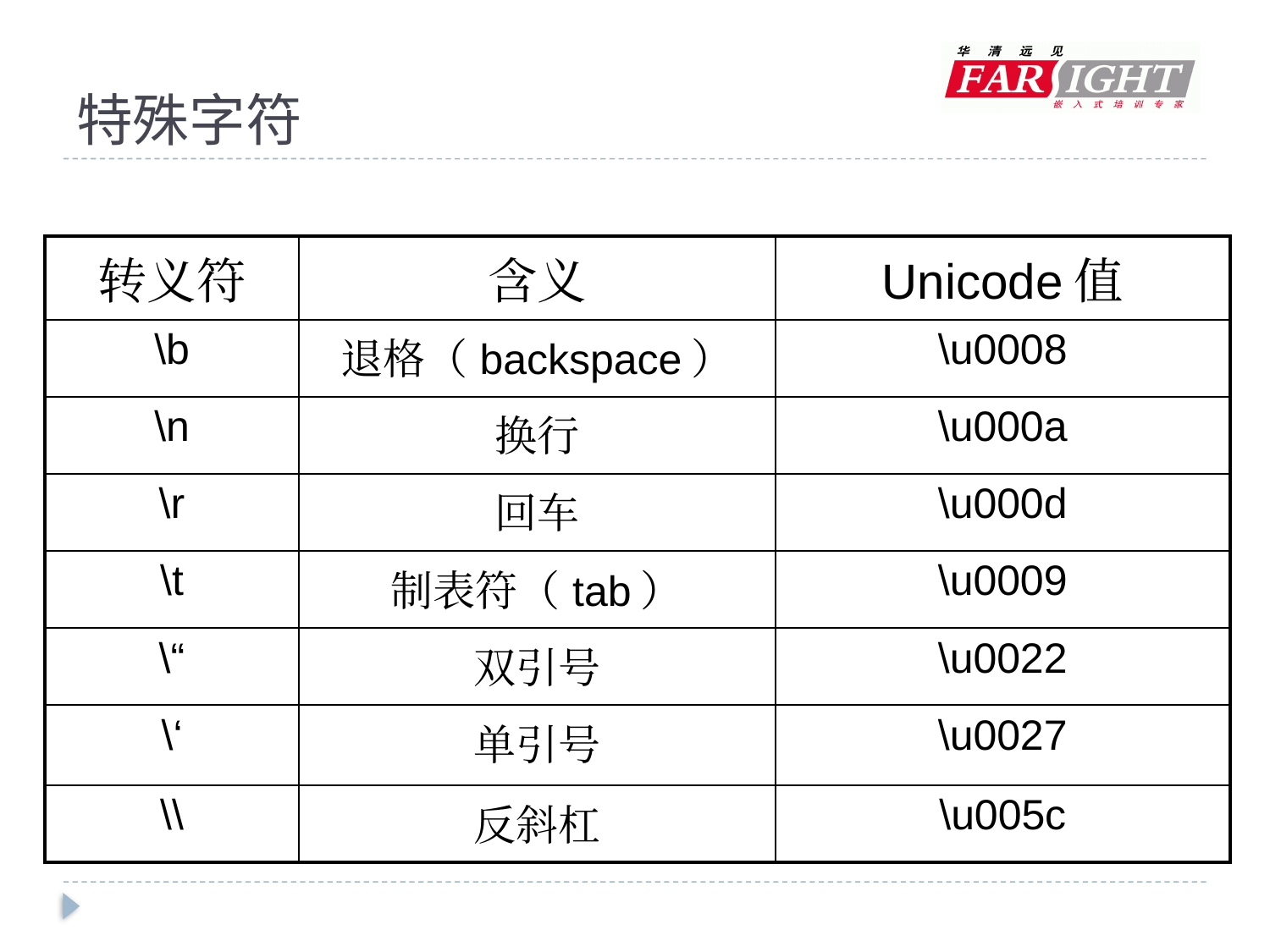

# 特殊字符
| 转义符 | 含义 | Unicode值 |
| --- | --- | --- |
| \b | 退格（backspace） | \u0008 |
| \n | 换行 | \u000a |
| \r | 回车 | \u000d |
| \t | 制表符（tab） | \u0009 |
| \“ | 双引号 | \u0022 |
| \‘ | 单引号 | \u0027 |
| \\ | 反斜杠 | \u005c |